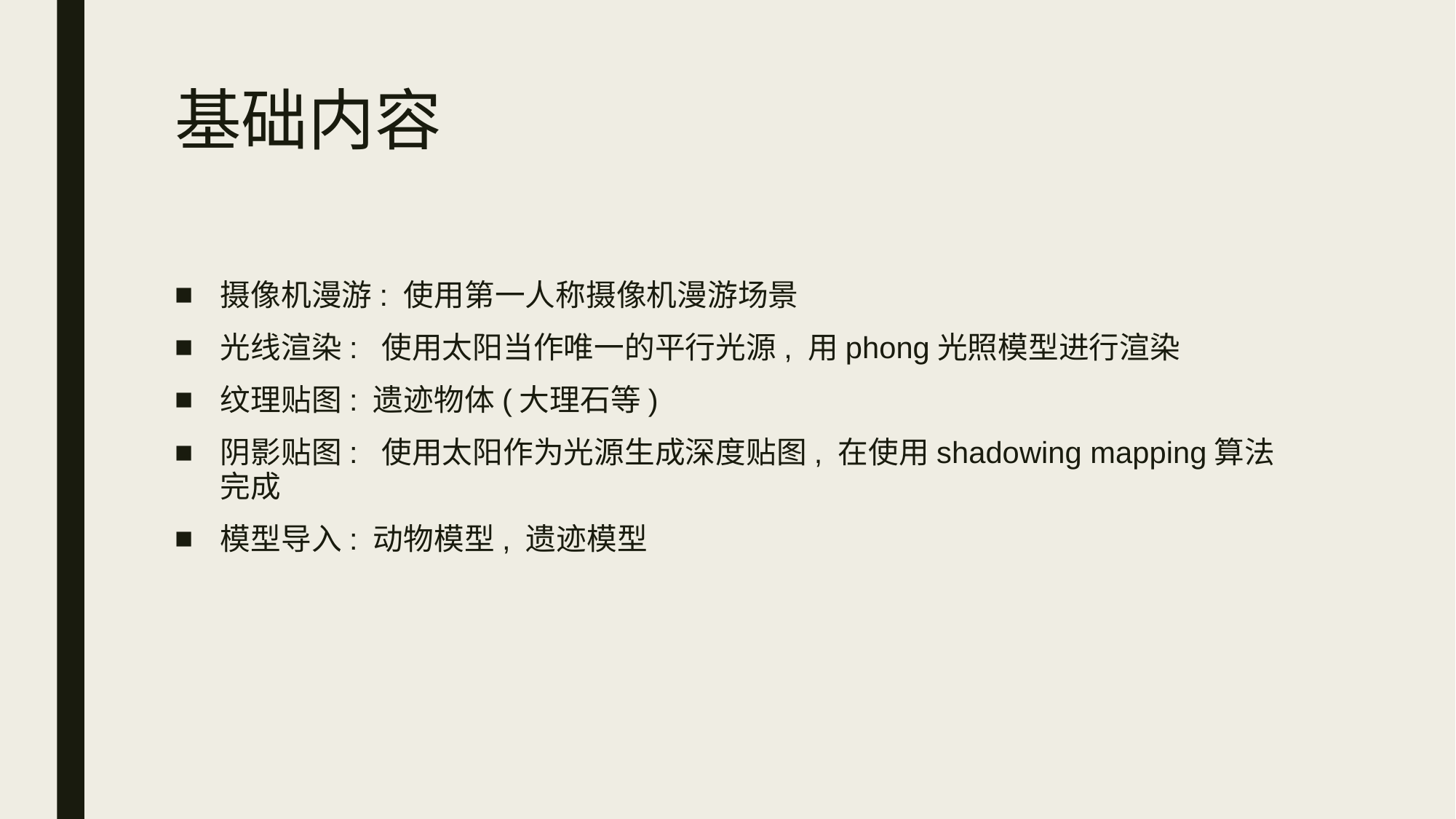

# 基础内容
摄像机漫游: 使用第一人称摄像机漫游场景
光线渲染:  使用太阳当作唯一的平行光源, 用phong光照模型进行渲染
纹理贴图: 遗迹物体(大理石等)
阴影贴图:  使用太阳作为光源生成深度贴图, 在使用shadowing mapping算法完成
模型导入: 动物模型, 遗迹模型